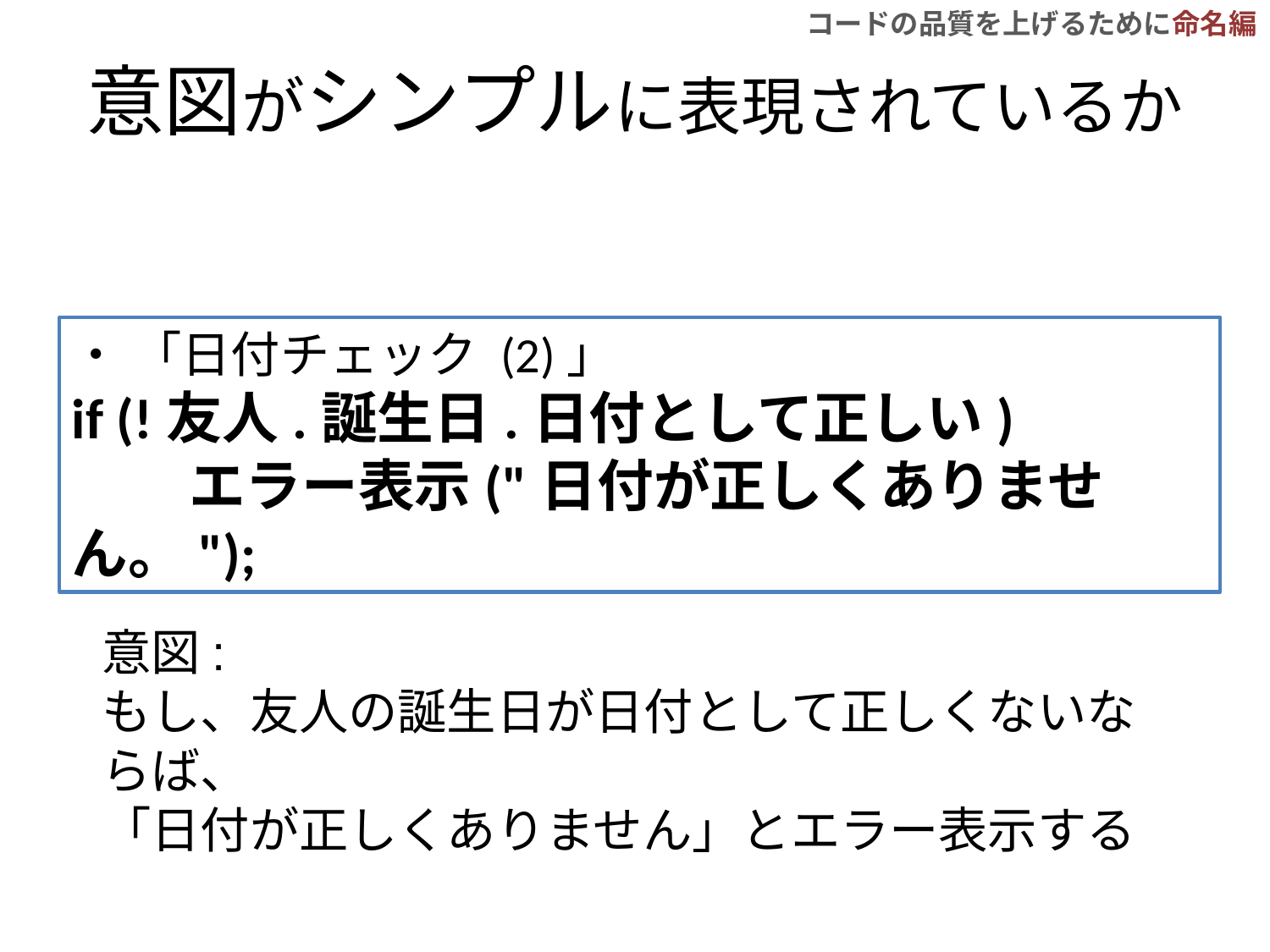

# 意図がシンプルに表現されているか
・ 「日付チェック (2)」
if (!友人.誕生日.日付として正しい)
        エラー表示("日付が正しくありません。");
意図:
もし、友人の誕生日が日付として正しくないならば、
「日付が正しくありません」とエラー表示する